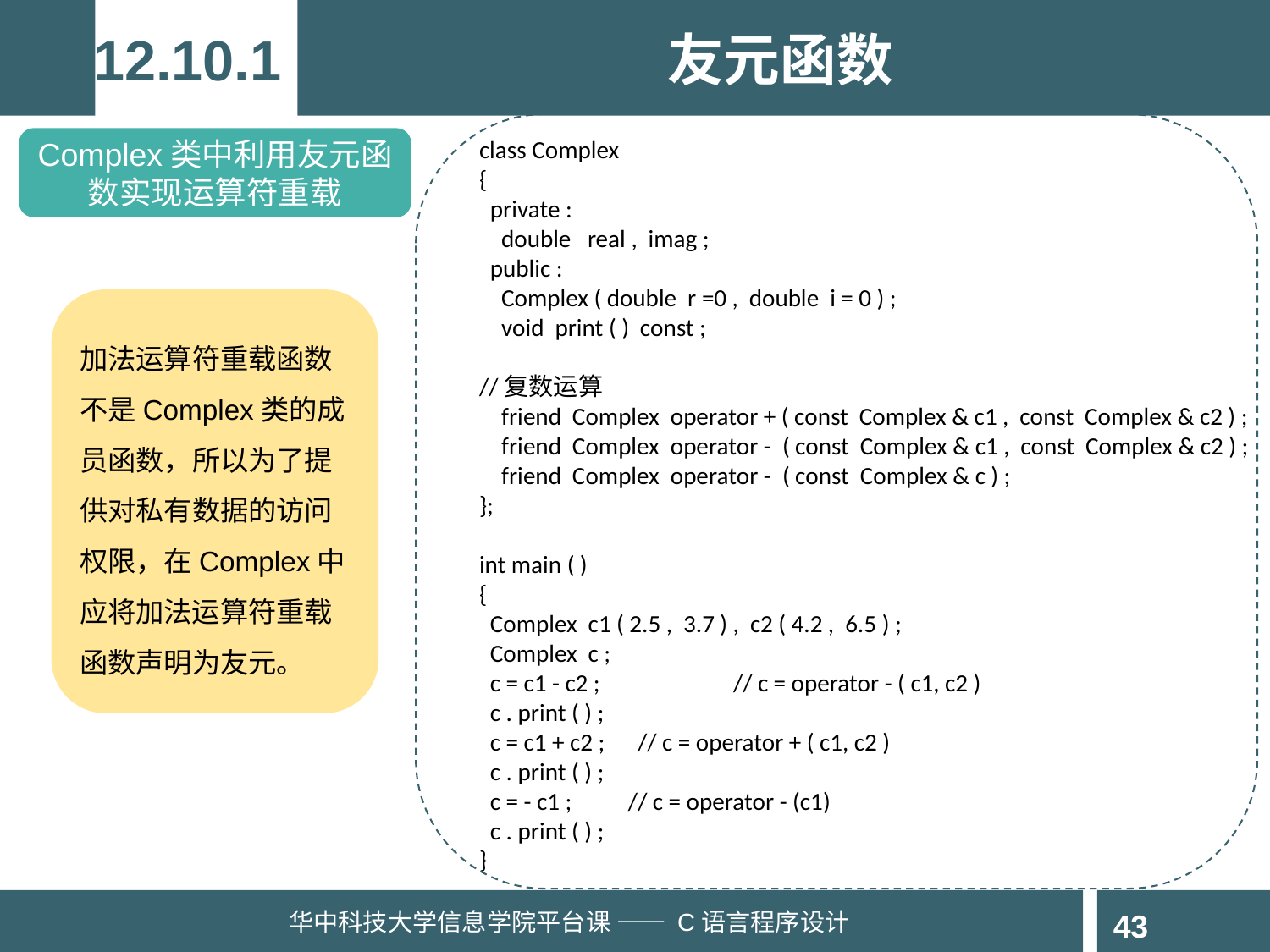

12.10.1
友元函数

Complex类中利用友元函数实现运算符重载
class Complex
{
  private :
    double   real ,  imag ;
  public :
    Complex ( double  r =0 ,  double  i = 0 ) ;
    void  print ( )  const ;

//复数运算
    friend  Complex  operator + ( const  Complex & c1 ,  const  Complex & c2 ) ;
    friend  Complex  operator -  ( const  Complex & c1 ,  const  Complex & c2 ) ;
    friend  Complex  operator -  ( const  Complex & c ) ;
};

int main ( )
{
  Complex  c1 ( 2.5 ,  3.7 ) ,  c2 ( 4.2 ,  6.5 ) ;
  Complex  c ;
  c = c1 - c2 ;   	// c = operator - ( c1, c2 )
  c . print ( ) ;
  c = c1 + c2 ;      // c = operator + ( c1, c2 )
  c . print ( ) ;
  c = - c1 ;	    // c = operator - (c1)
  c . print ( ) ;
}
加法运算符重载函数不是Complex类的成员函数，所以为了提供对私有数据的访问权限，在Complex中应将加法运算符重载函数声明为友元。